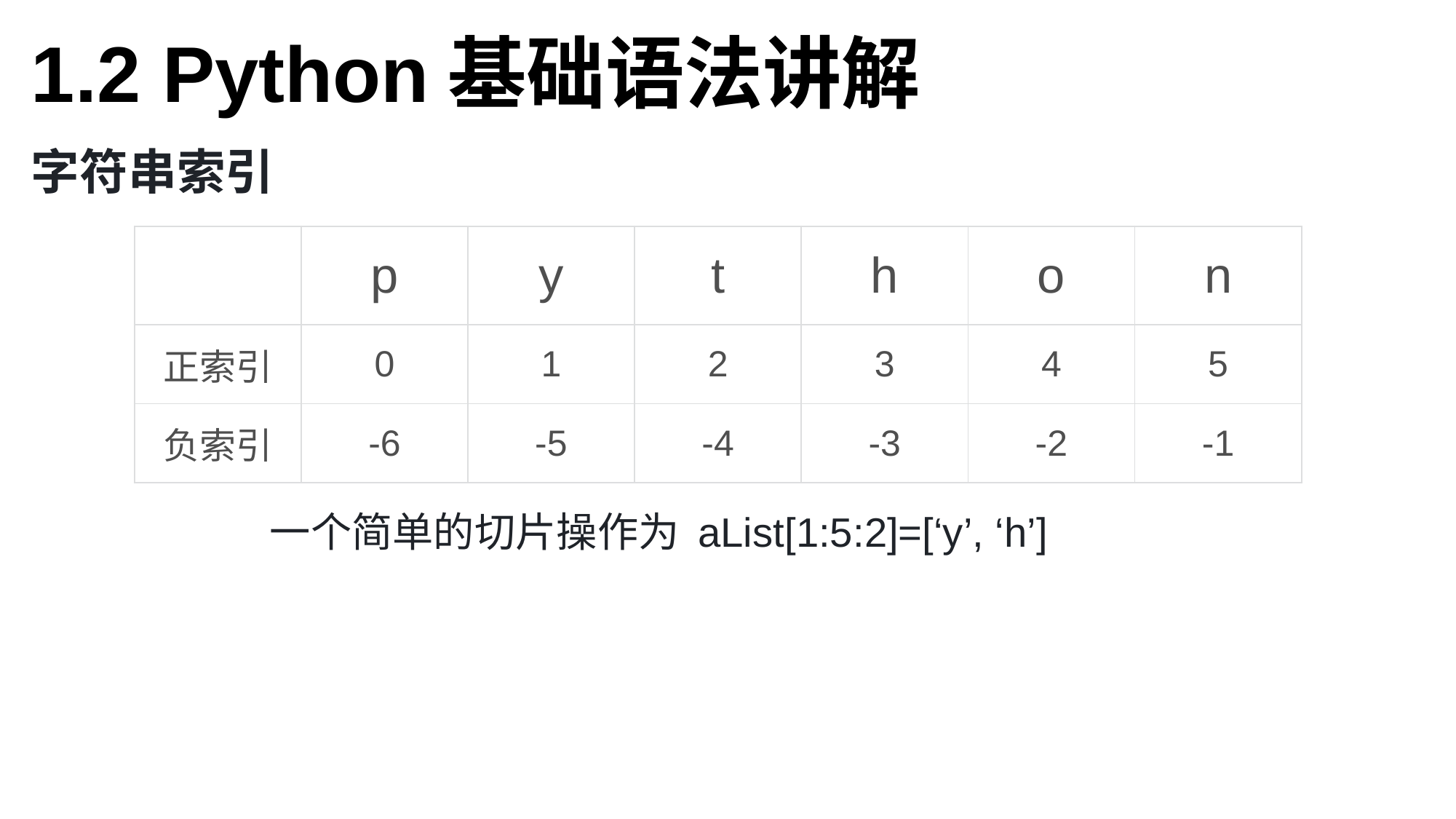

1.2 Python基础语法讲解
字符串索引
|  | p | y | t | h | o | n |
| --- | --- | --- | --- | --- | --- | --- |
| 正索引 | 0 | 1 | 2 | 3 | 4 | 5 |
| 负索引 | -6 | -5 | -4 | -3 | -2 | -1 |
一个简单的切片操作为 aList[1:5:2]=[‘y’, ‘h’]